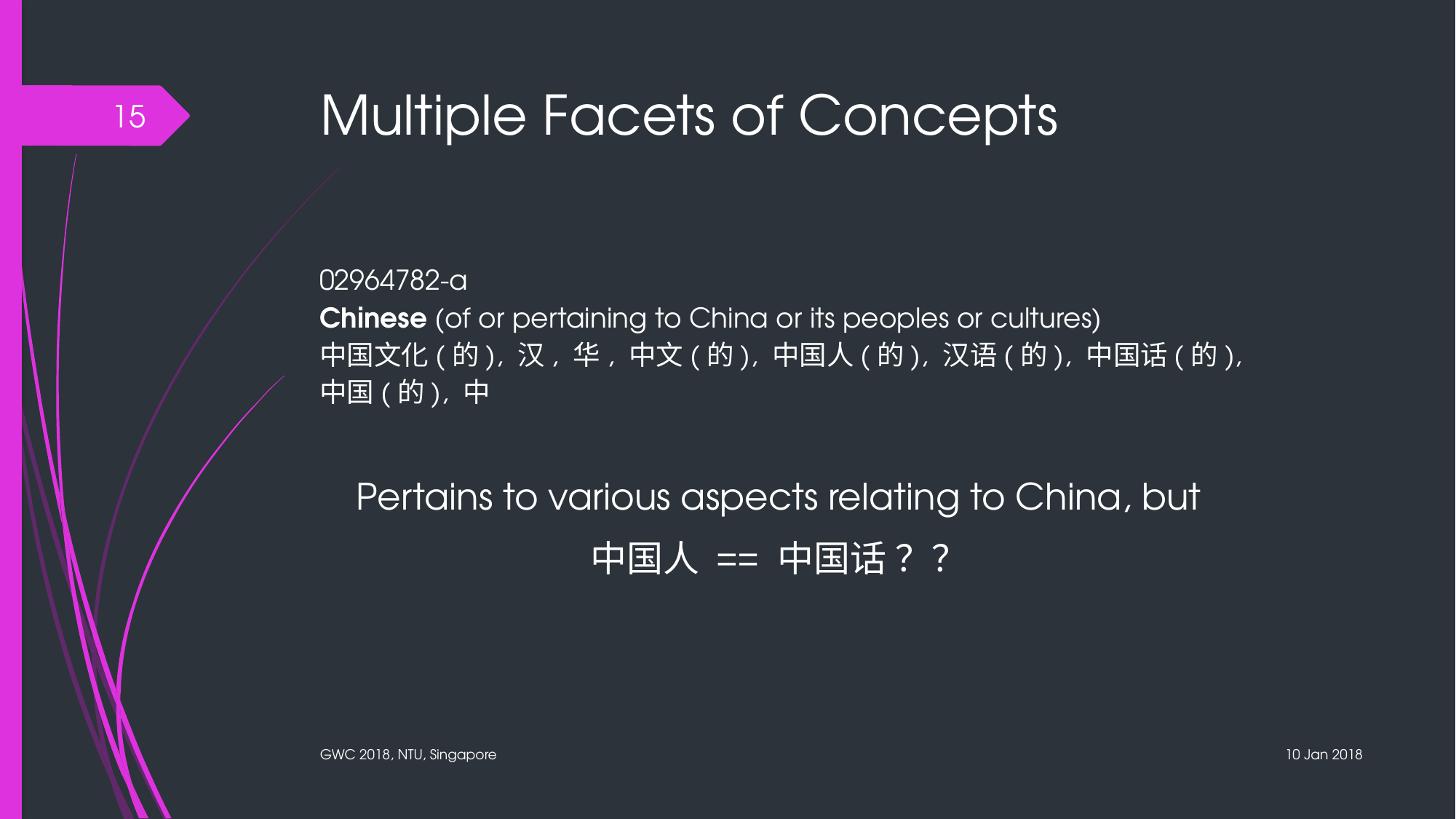

# Multiple Facets of Concepts
15
02964782-a
Chinese (of or pertaining to China or its peoples or cultures)
中国文化(的), 汉, 华, 中文(的), 中国人(的), 汉语(的), 中国话(的), 中国(的), 中
Pertains to various aspects relating to China, but
中国人 == 中国话 ？？
10 Jan 2018
GWC 2018, NTU, Singapore